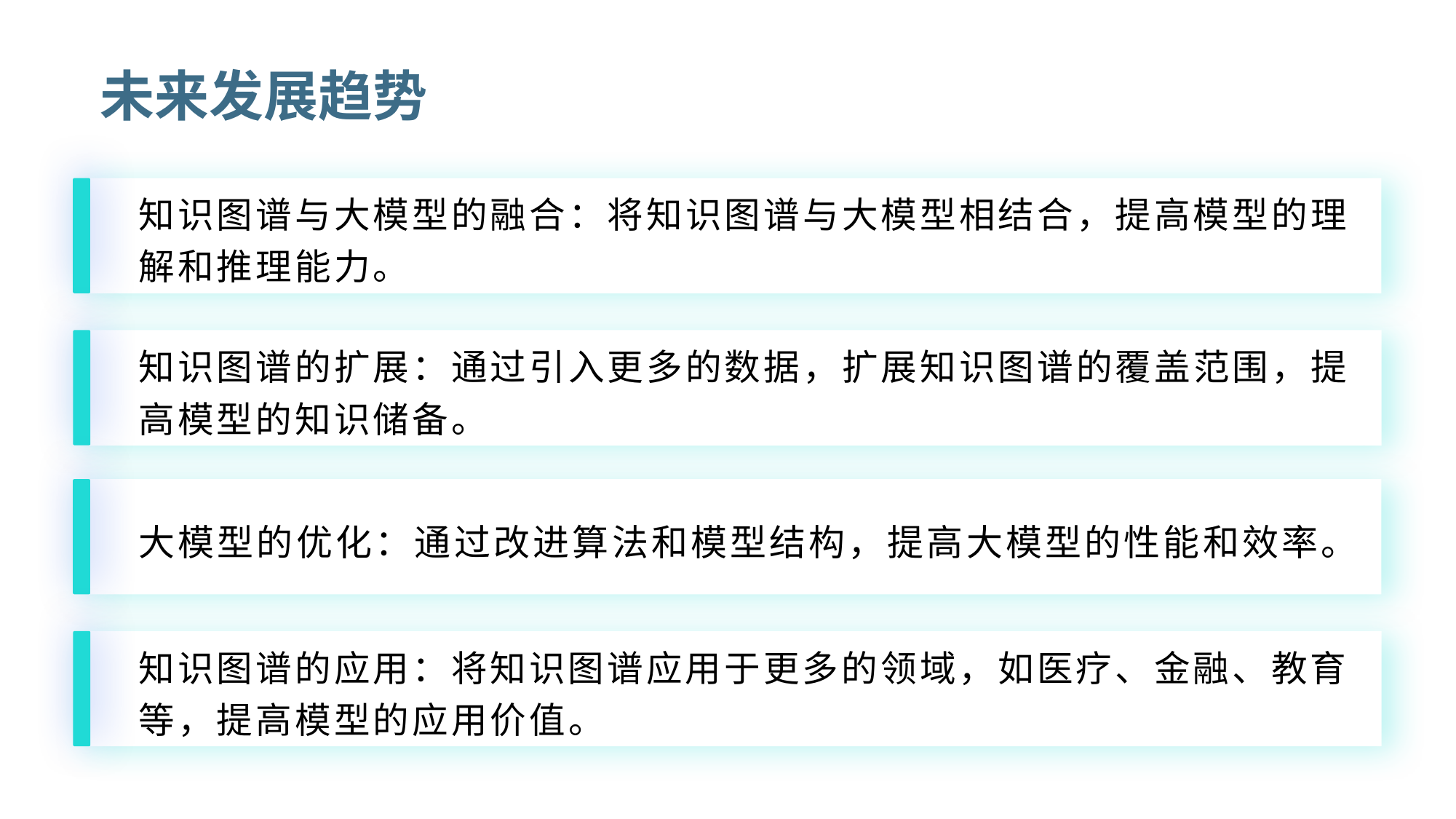

# 未来发展趋势
知识图谱与大模型的融合：将知识图谱与大模型相结合，提高模型的理解和推理能力。

知识图谱的扩展：通过引入更多的数据，扩展知识图谱的覆盖范围，提高模型的知识储备。

大模型的优化：通过改进算法和模型结构，提高大模型的性能和效率。

知识图谱的应用：将知识图谱应用于更多的领域，如医疗、金融、教育等，提高模型的应用价值。